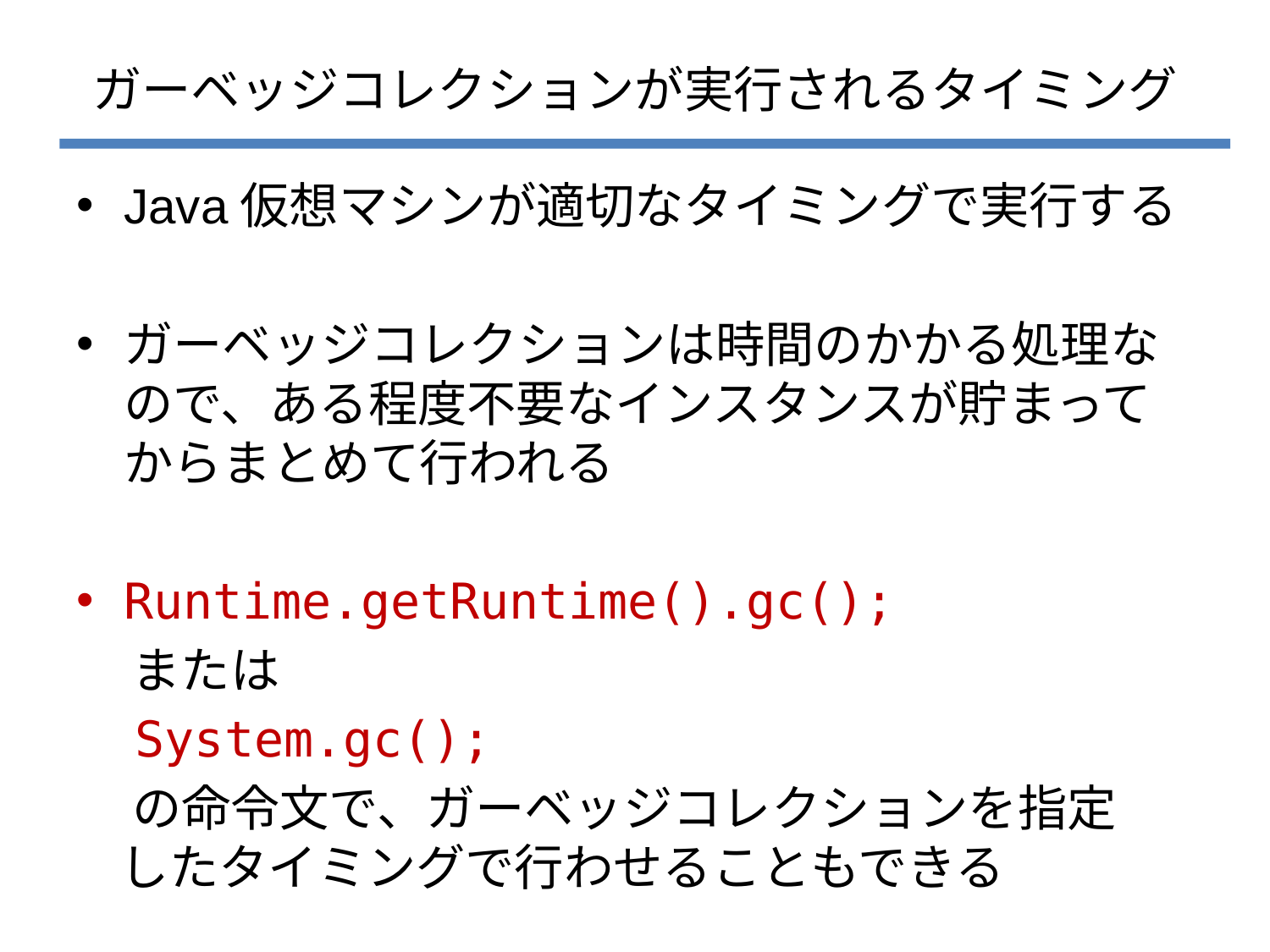

# ガーベッジコレクションが実行されるタイミング
Java仮想マシンが適切なタイミングで実行する

ガーベッジコレクションは時間のかかる処理なので、ある程度不要なインスタンスが貯まってからまとめて行われる

Runtime.getRuntime().gc();
または
  System.gc();
    の命令文で、ガーベッジコレクションを指定
    したタイミングで行わせることもできる